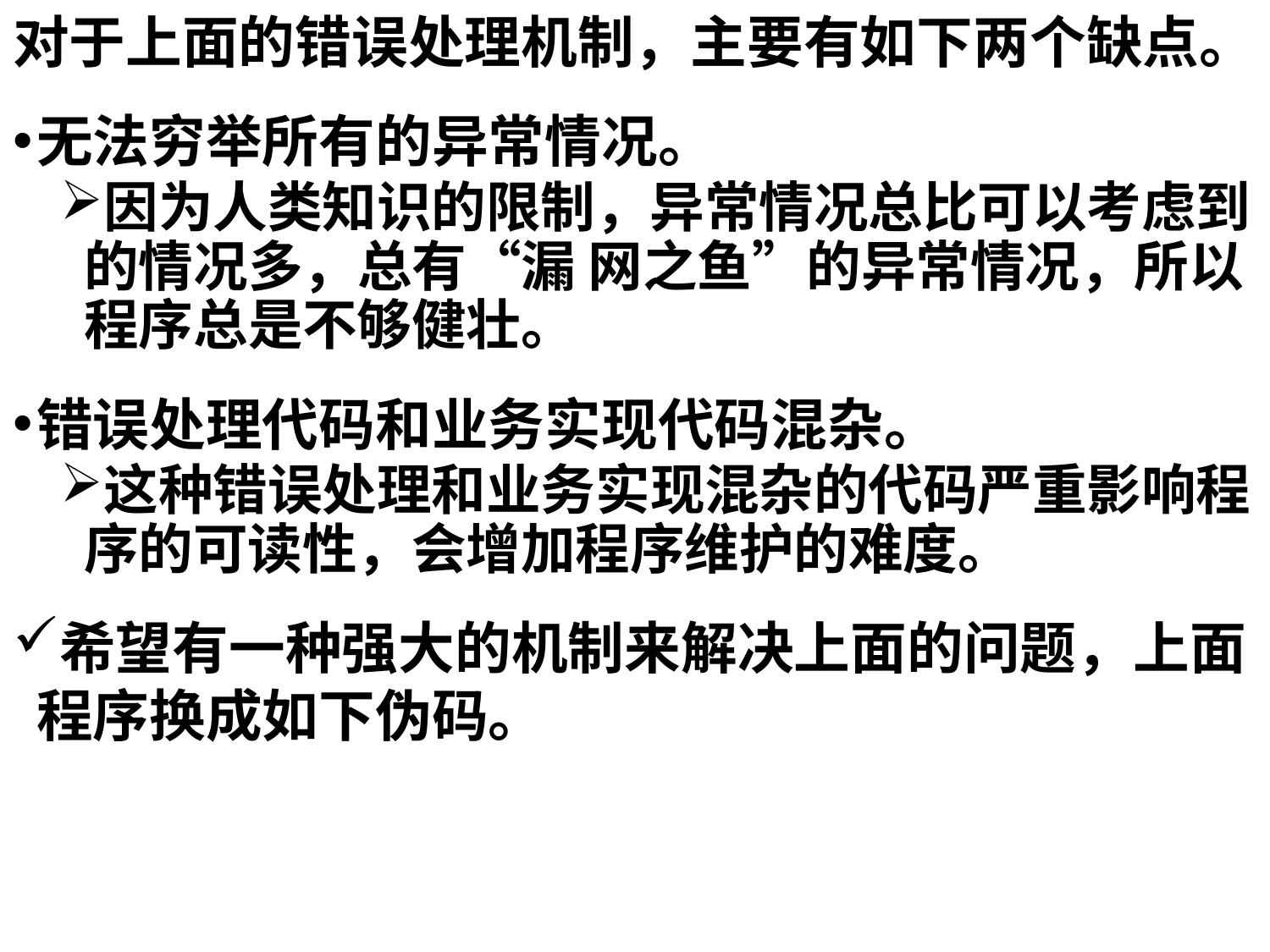

对于上面的错误处理机制，主要有如下两个缺点。
无法穷举所有的异常情况。
因为人类知识的限制，异常情况总比可以考虑到的情况多，总有“漏 网之鱼”的异常情况，所以程序总是不够健壮。
错误处理代码和业务实现代码混杂。
这种错误处理和业务实现混杂的代码严重影响程序的可读性，会增加程序维护的难度。
希望有一种强大的机制来解决上面的问题，上面程序换成如下伪码。